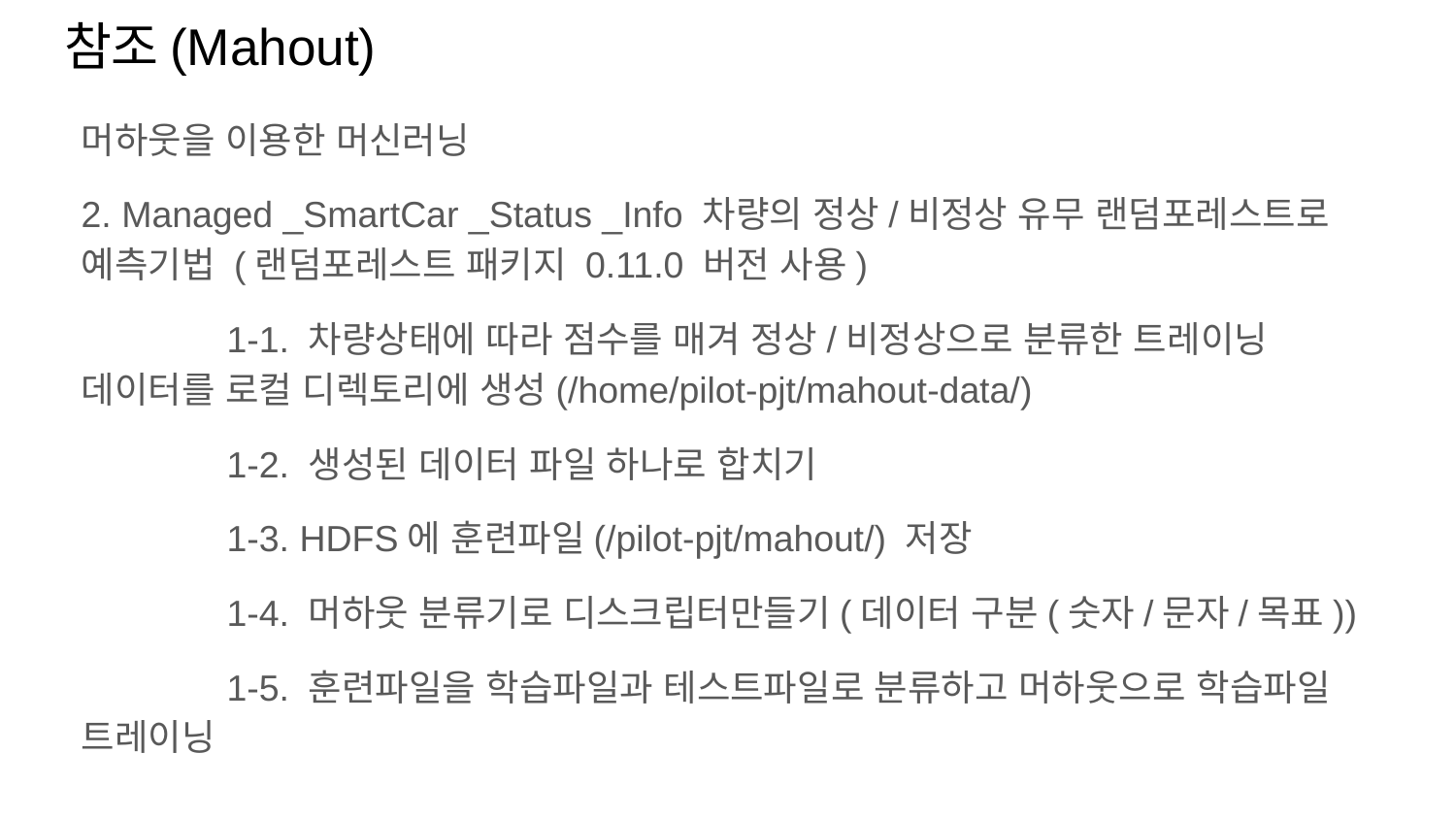

# 참조(Mahout)
머하웃을 이용한 머신러닝
2. Managed _SmartCar _Status _Info 차량의 정상/비정상 유무 랜덤포레스트로 예측기법 (랜덤포레스트 패키지 0.11.0 버전 사용)
	1-1. 차량상태에 따라 점수를 매겨 정상/비정상으로 분류한 트레이닝 데이터를 로컬 디렉토리에 생성(/home/pilot-pjt/mahout-data/)
	1-2. 생성된 데이터 파일 하나로 합치기
	1-3. HDFS에 훈련파일(/pilot-pjt/mahout/) 저장
	1-4. 머하웃 분류기로 디스크립터만들기(데이터 구분(숫자/문자/목표))
	1-5. 훈련파일을 학습파일과 테스트파일로 분류하고 머하웃으로 학습파일 트레이닝